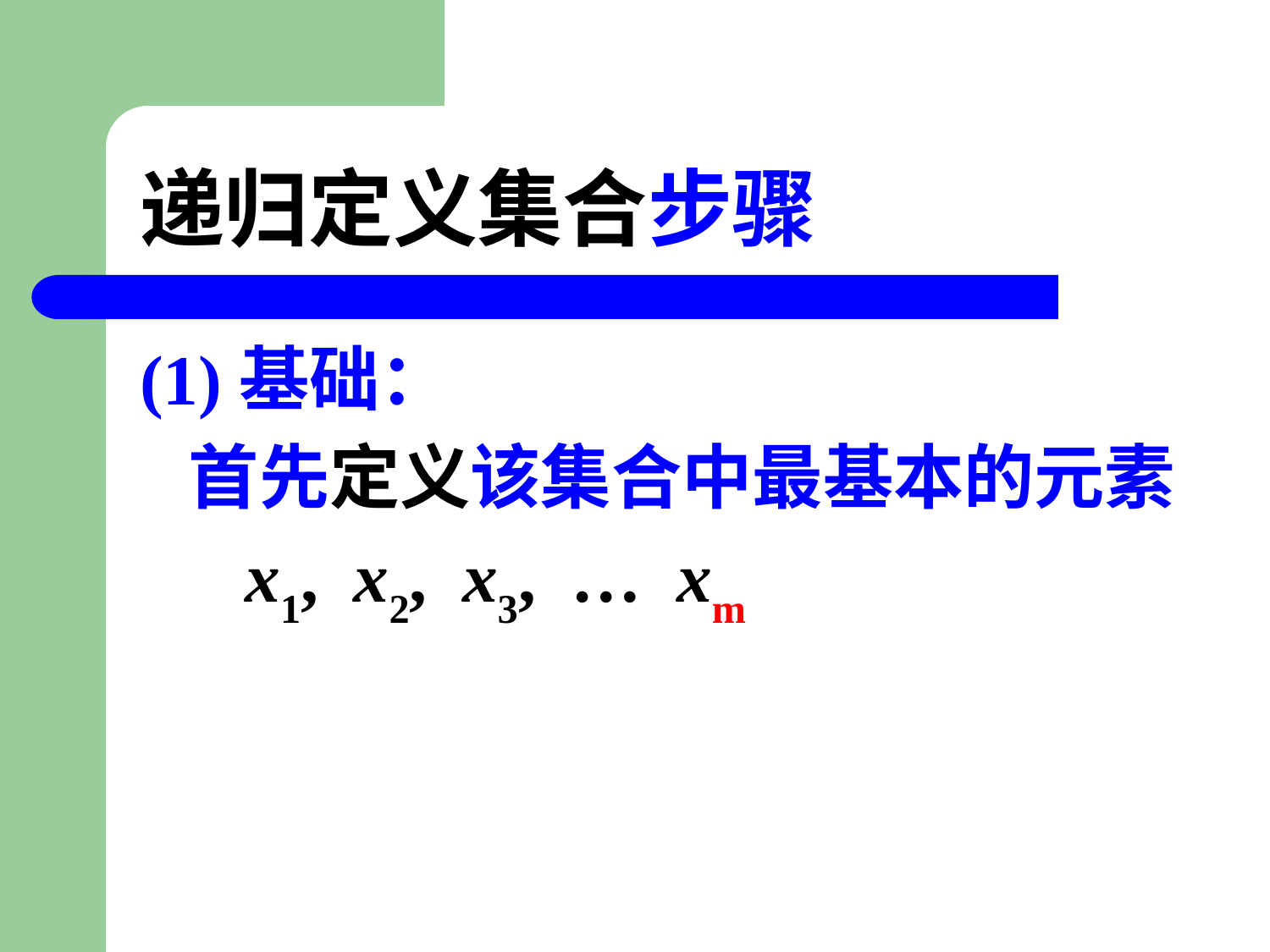

# 递归定义集合步骤
(1)基础：
  首先定义该集合中最基本的元素
      x1,  x2,  x3,  …  xm